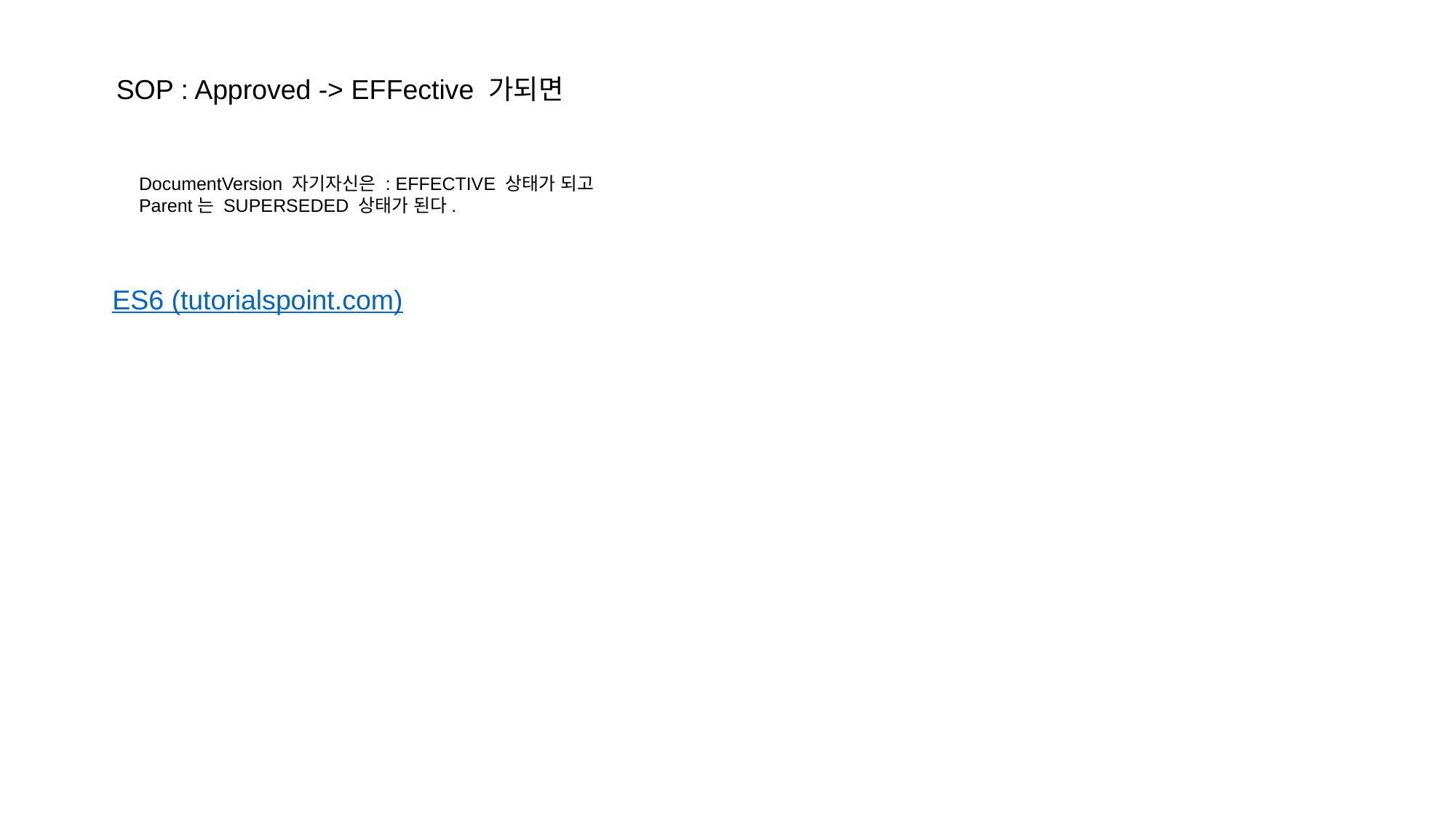

SOP : Approved -> EFFective 가되면
DocumentVersion 자기자신은 : EFFECTIVE 상태가 되고
Parent는 SUPERSEDED 상태가 된다.
ES6 (tutorialspoint.com)